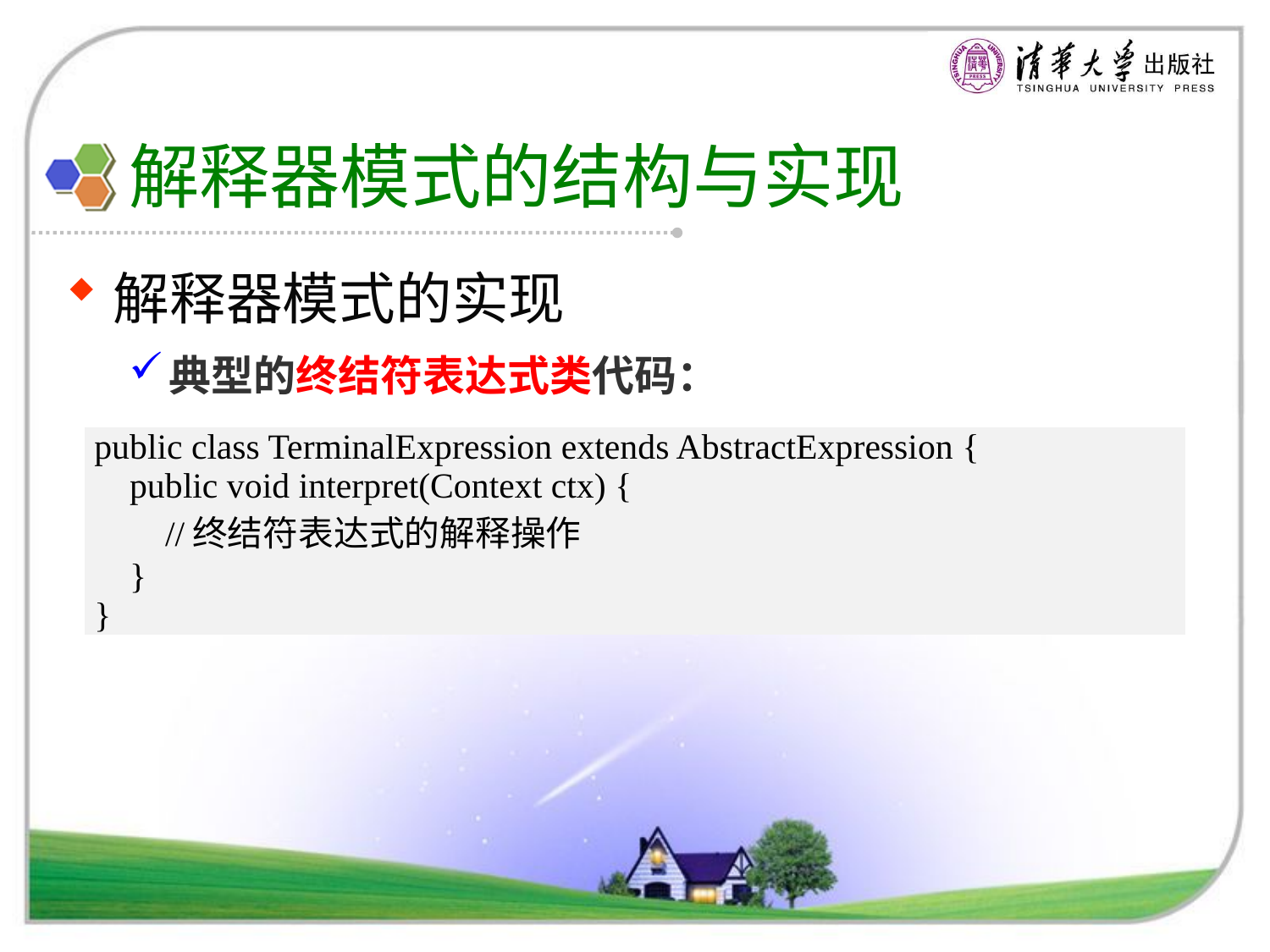

# 解释器模式的结构与实现
解释器模式的实现
典型的终结符表达式类代码：
| public class TerminalExpression extends AbstractExpression { public void interpret(Context ctx) { //终结符表达式的解释操作 } } |
| --- |